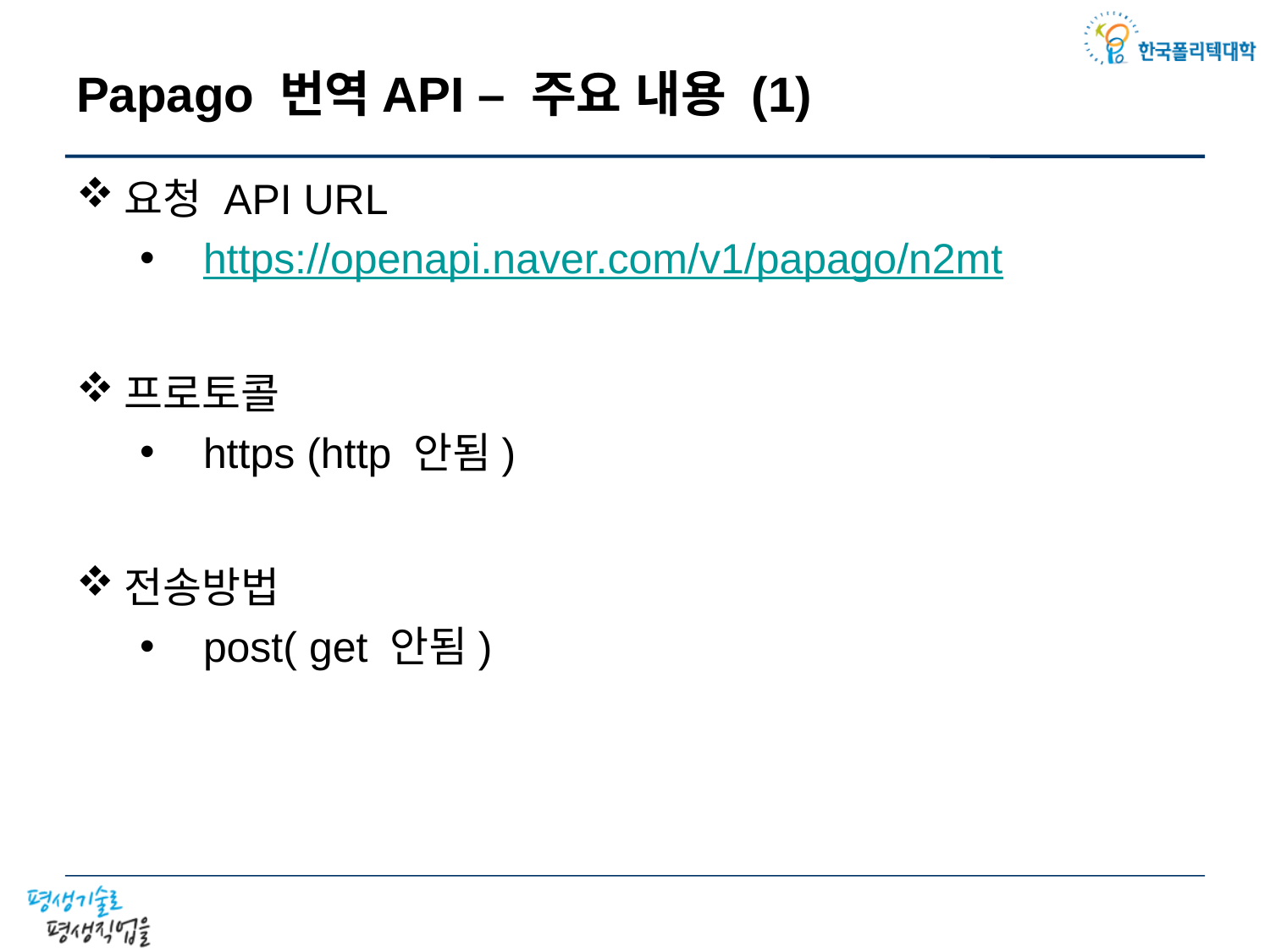

# Papago 번역API – 주요 내용 (1)
요청 API URL
https://openapi.naver.com/v1/papago/n2mt

프로토콜
https (http 안됨)

전송방법
post( get 안됨)